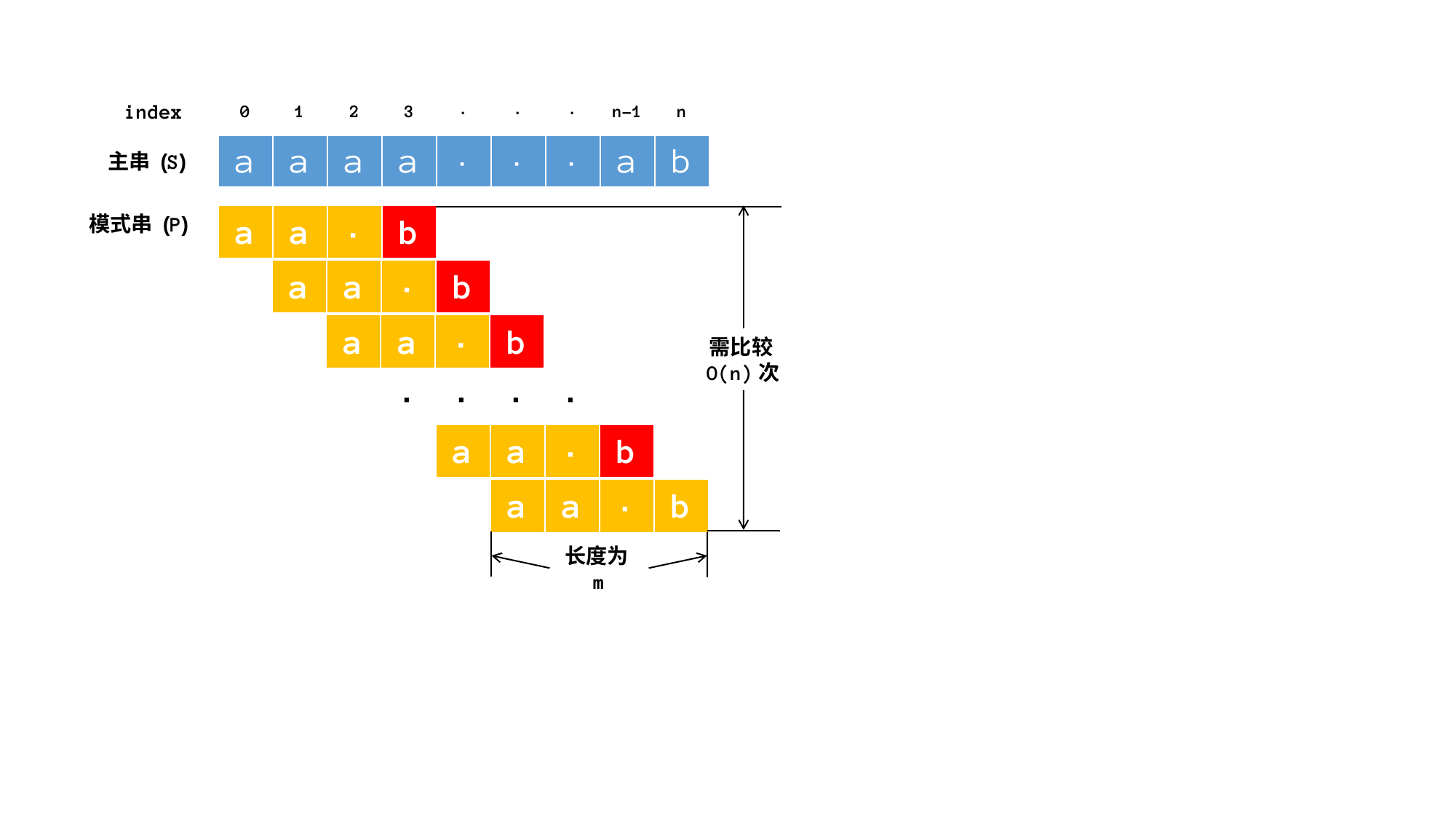

| index | 0 | 1 | 2 | 3 | · | · | · | n-1 | n |
| --- | --- | --- | --- | --- | --- | --- | --- | --- | --- |
| a | a | a | a | · | · | · | a | b |
| --- | --- | --- | --- | --- | --- | --- | --- | --- |
主串 (S)
模式串 (P)
| s | a | d |
| --- | --- | --- |
| a | a | · | b |
| --- | --- | --- | --- |
| a | a | · | b |
| --- | --- | --- | --- |
| a | a | · | b |
| --- | --- | --- | --- |
| a | a | · | b |
| --- | --- | --- | --- |
需比较O(n)次
| · | · | · | · |
| --- | --- | --- | --- |
| a | a | · | b |
| --- | --- | --- | --- |
| a | a | · | b |
| --- | --- | --- | --- |
长度为m